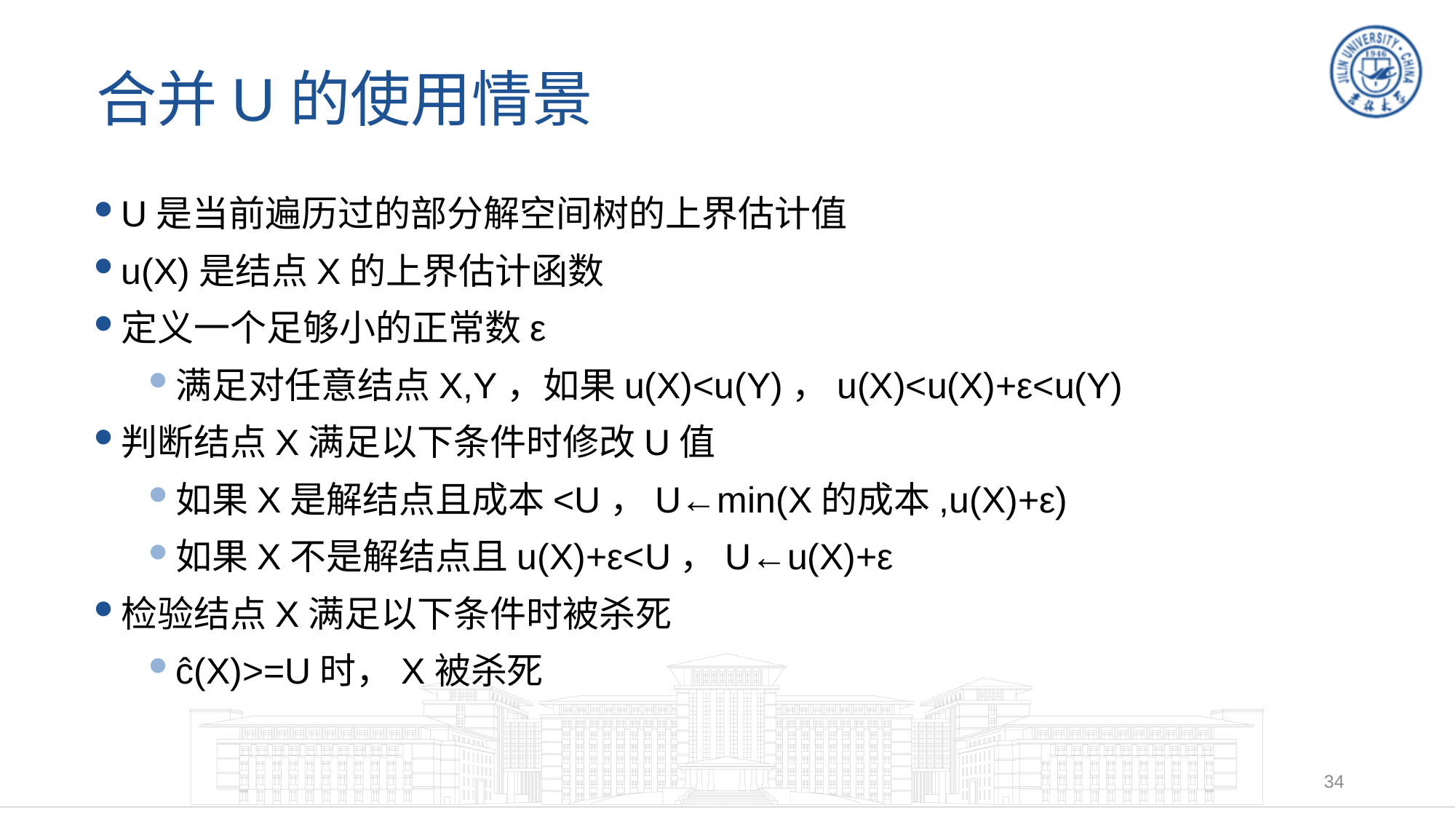

# 合并U的使用情景
U是当前遍历过的部分解空间树的上界估计值
u(X)是结点X的上界估计函数
定义一个足够小的正常数ε
满足对任意结点X,Y，如果u(X)<u(Y)，u(X)<u(X)+ε<u(Y)
判断结点X满足以下条件时修改U值
如果X是解结点且成本<U，U←min(X的成本,u(X)+ε)
如果X不是解结点且u(X)+ε<U，U←u(X)+ε
检验结点X满足以下条件时被杀死
ĉ(X)>=U时，X被杀死

34